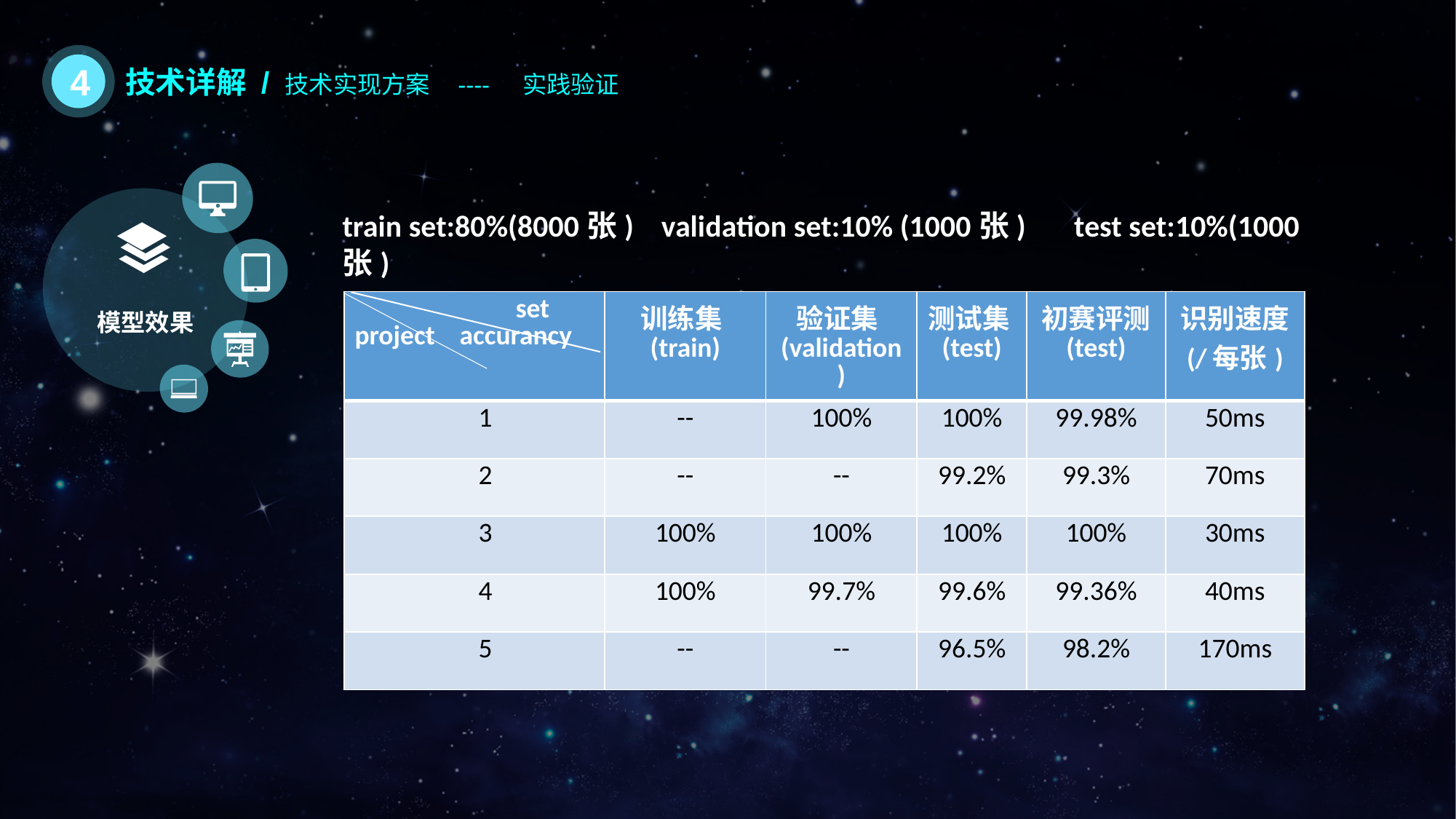

4
技术详解 / 技术实现方案    ----    实践验证

模型效果

train set:80%(8000张)    validation set:10% (1000张)       test set:10%(1000张)
| set project accurancy | 训练集(train) | 验证集(validation) | 测试集(test) | 初赛评测 (test) | 识别速度 (/每张) |
| --- | --- | --- | --- | --- | --- |
| 1 | -- | 100% | 100% | 99.98% | 50ms |
| 2 | -- | -- | 99.2% | 99.3% | 70ms |
| 3 | 100% | 100% | 100% | 100% | 30ms |
| 4 | 100% | 99.7% | 99.6% | 99.36% | 40ms |
| 5 | -- | -- | 96.5% | 98.2% | 170ms |